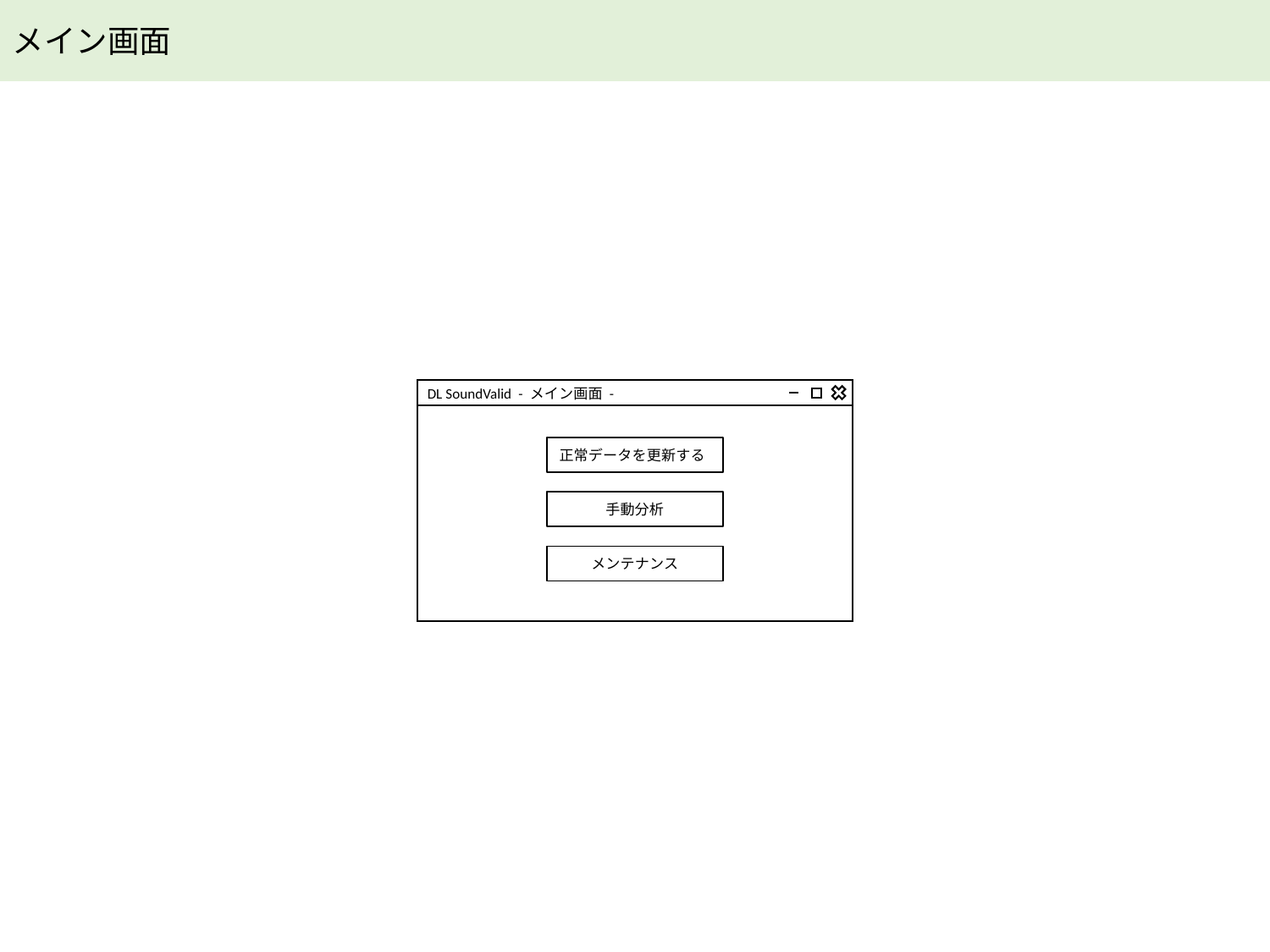

メイン画面

DL SoundValid  - メイン画面 -

正常データを更新する
手動分析
メンテナンス